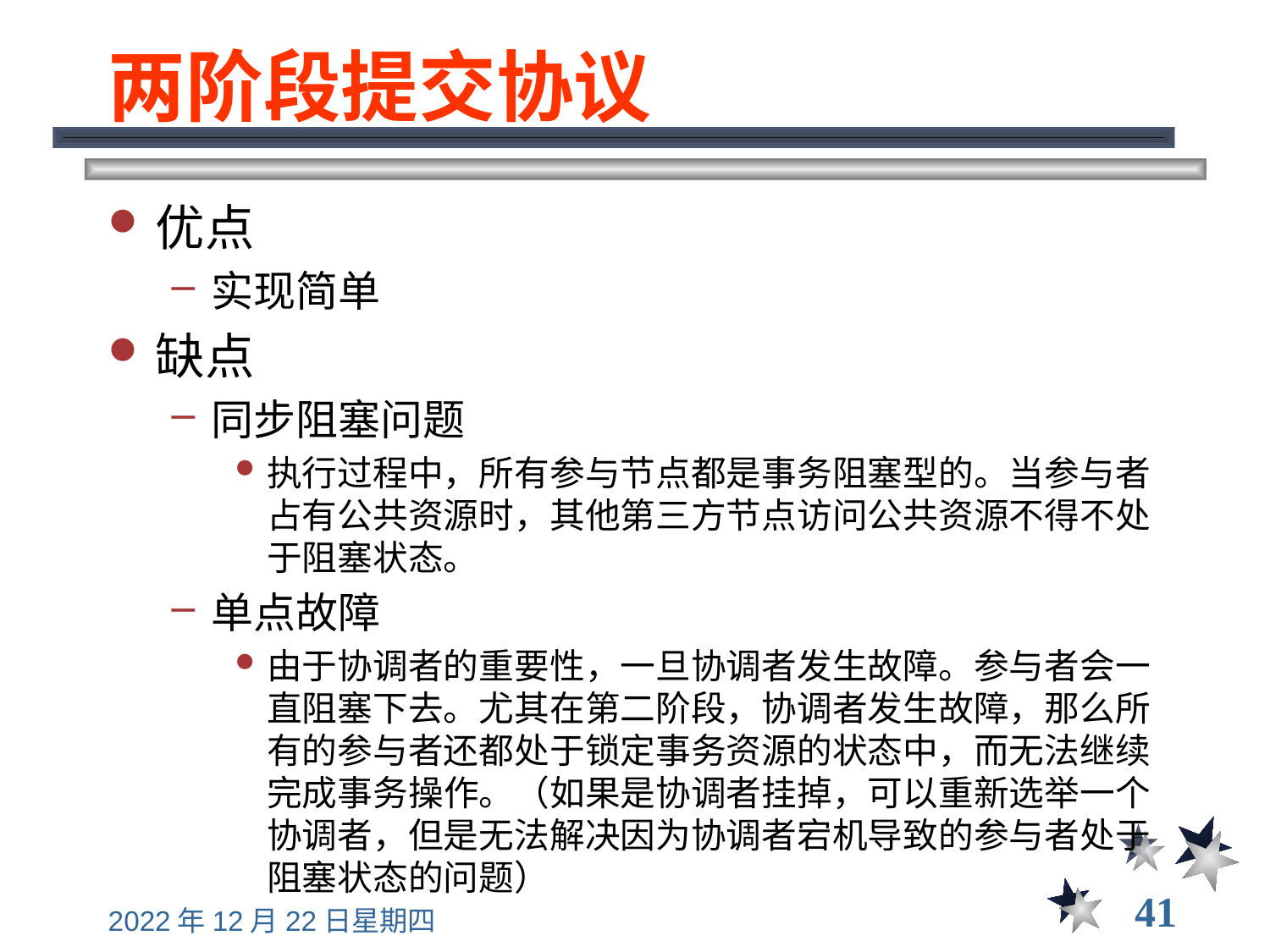

# 两阶段提交协议
优点
实现简单
缺点
同步阻塞问题
执行过程中，所有参与节点都是事务阻塞型的。当参与者占有公共资源时，其他第三方节点访问公共资源不得不处于阻塞状态。
单点故障
由于协调者的重要性，一旦协调者发生故障。参与者会一直阻塞下去。尤其在第二阶段，协调者发生故障，那么所有的参与者还都处于锁定事务资源的状态中，而无法继续完成事务操作。（如果是协调者挂掉，可以重新选举一个协调者，但是无法解决因为协调者宕机导致的参与者处于阻塞状态的问题）
41
2022年12月22日星期四
大数据管理----前言